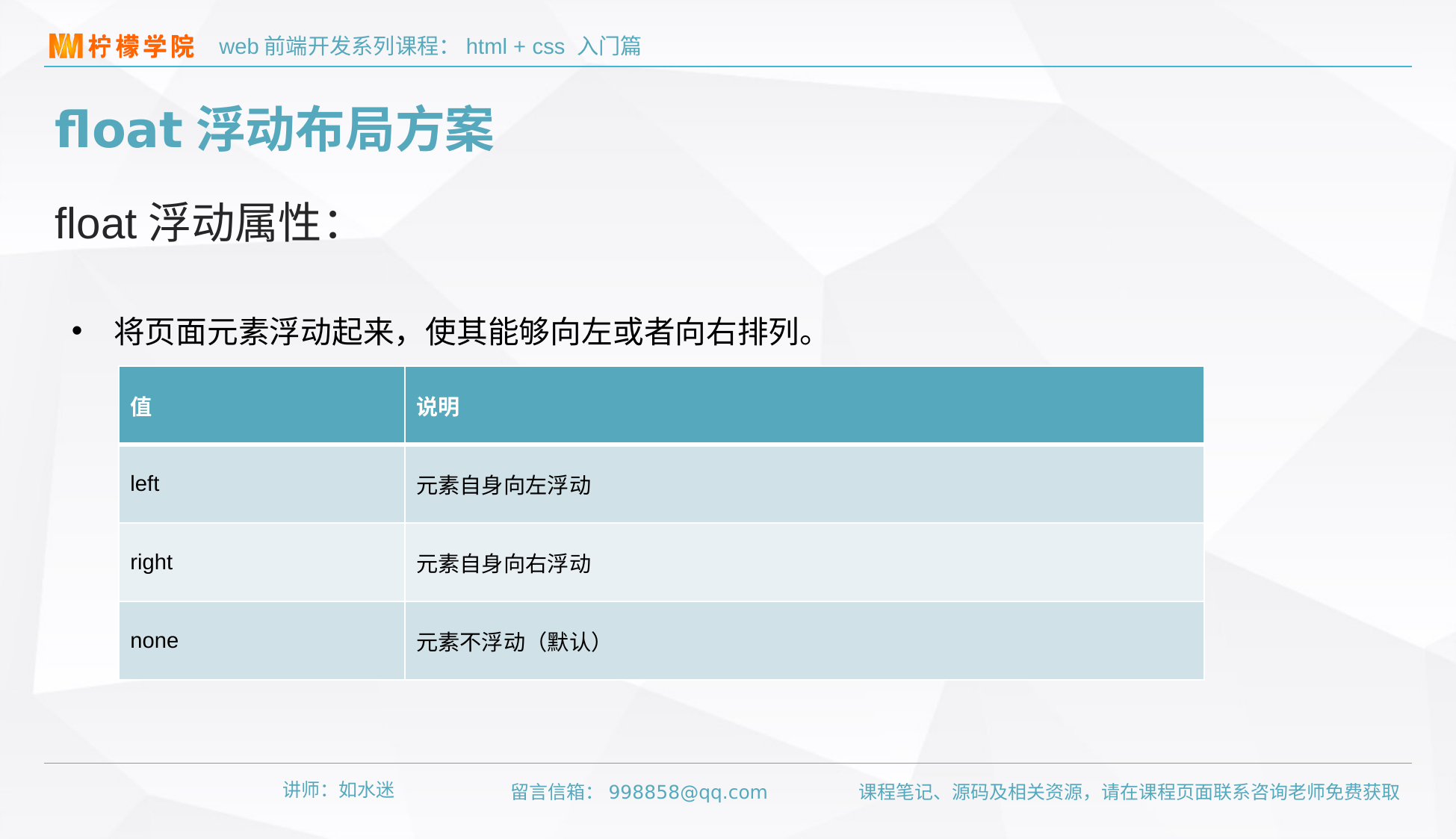

float浮动布局方案
float浮动属性：
将页面元素浮动起来，使其能够向左或者向右排列。
| 值 | 说明 |
| --- | --- |
| left | 元素自身向左浮动 |
| right | 元素自身向右浮动 |
| none | 元素不浮动（默认） |